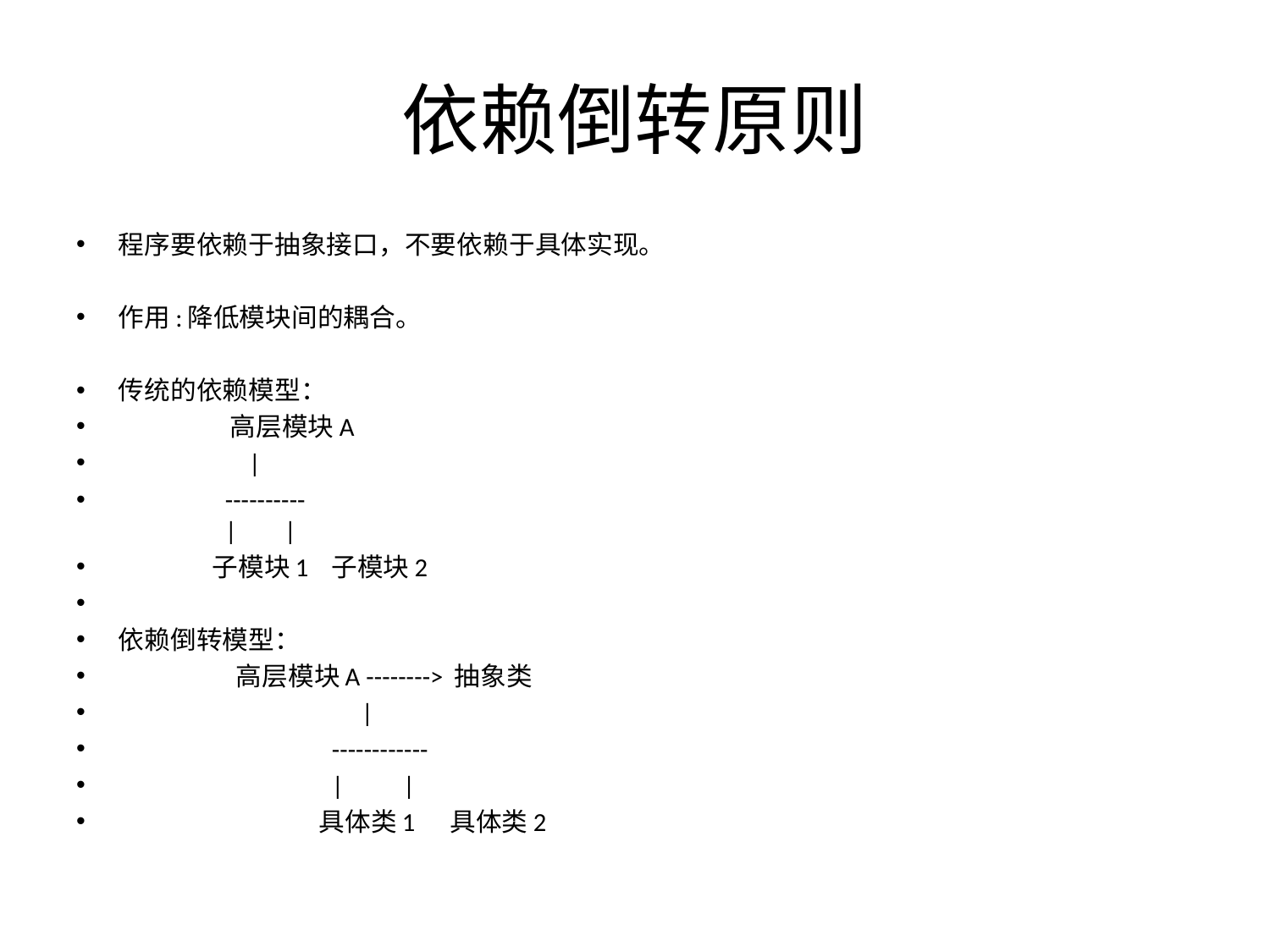

# 依赖倒转原则
程序要依赖于抽象接口，不要依赖于具体实现。

作用:降低模块间的耦合。

传统的依赖模型：
                  高层模块A
                      |
                  ----------
                  |        |
               子模块1   子模块2

依赖倒转模型：
                   高层模块A --------> 抽象类
                                         |
                                    ------------
                                    |          |
                                 具体类1     具体类2